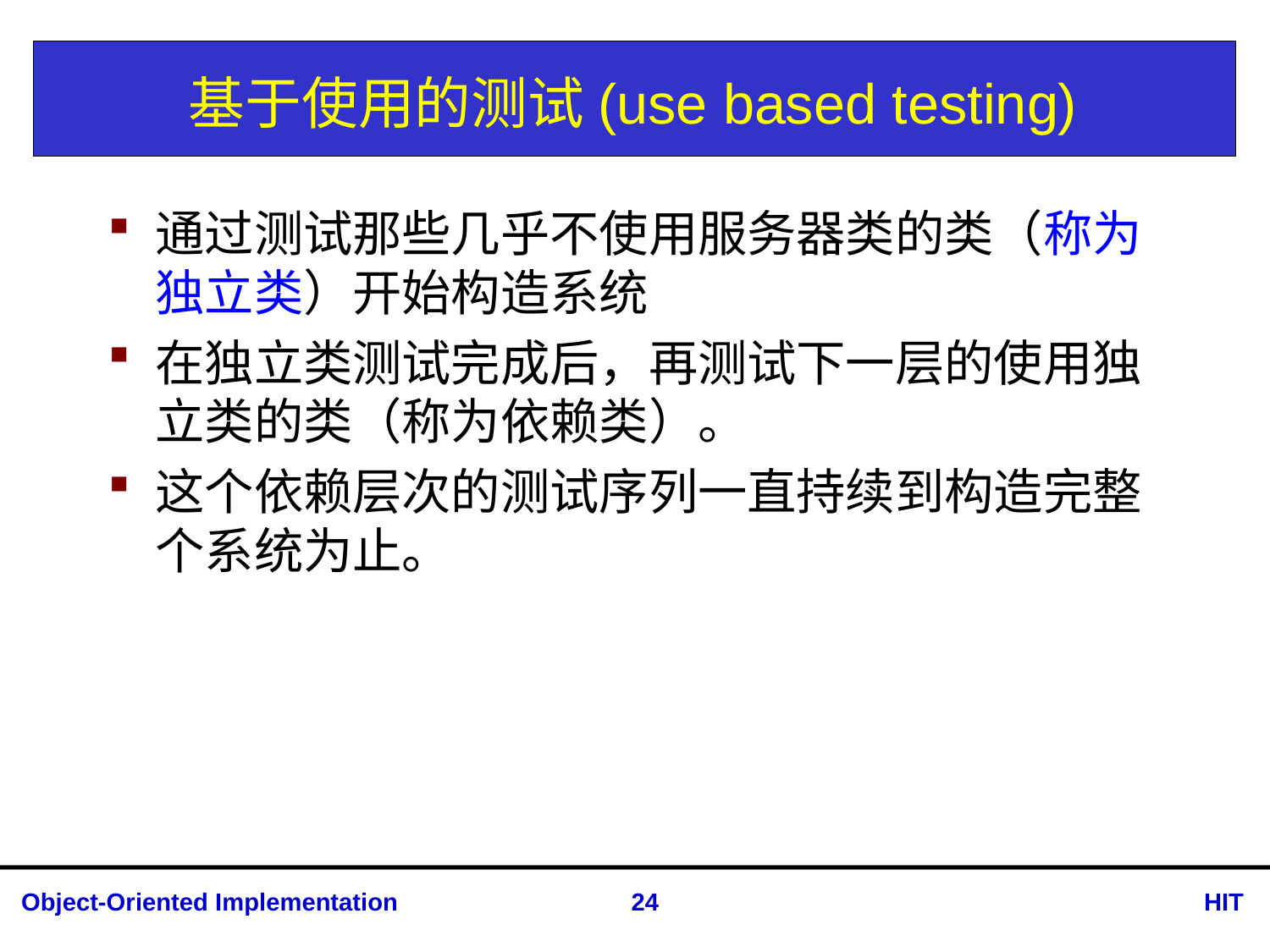

# 基于使用的测试(use based testing)
通过测试那些几乎不使用服务器类的类（称为独立类）开始构造系统
在独立类测试完成后，再测试下一层的使用独立类的类（称为依赖类）。
这个依赖层次的测试序列一直持续到构造完整个系统为止。